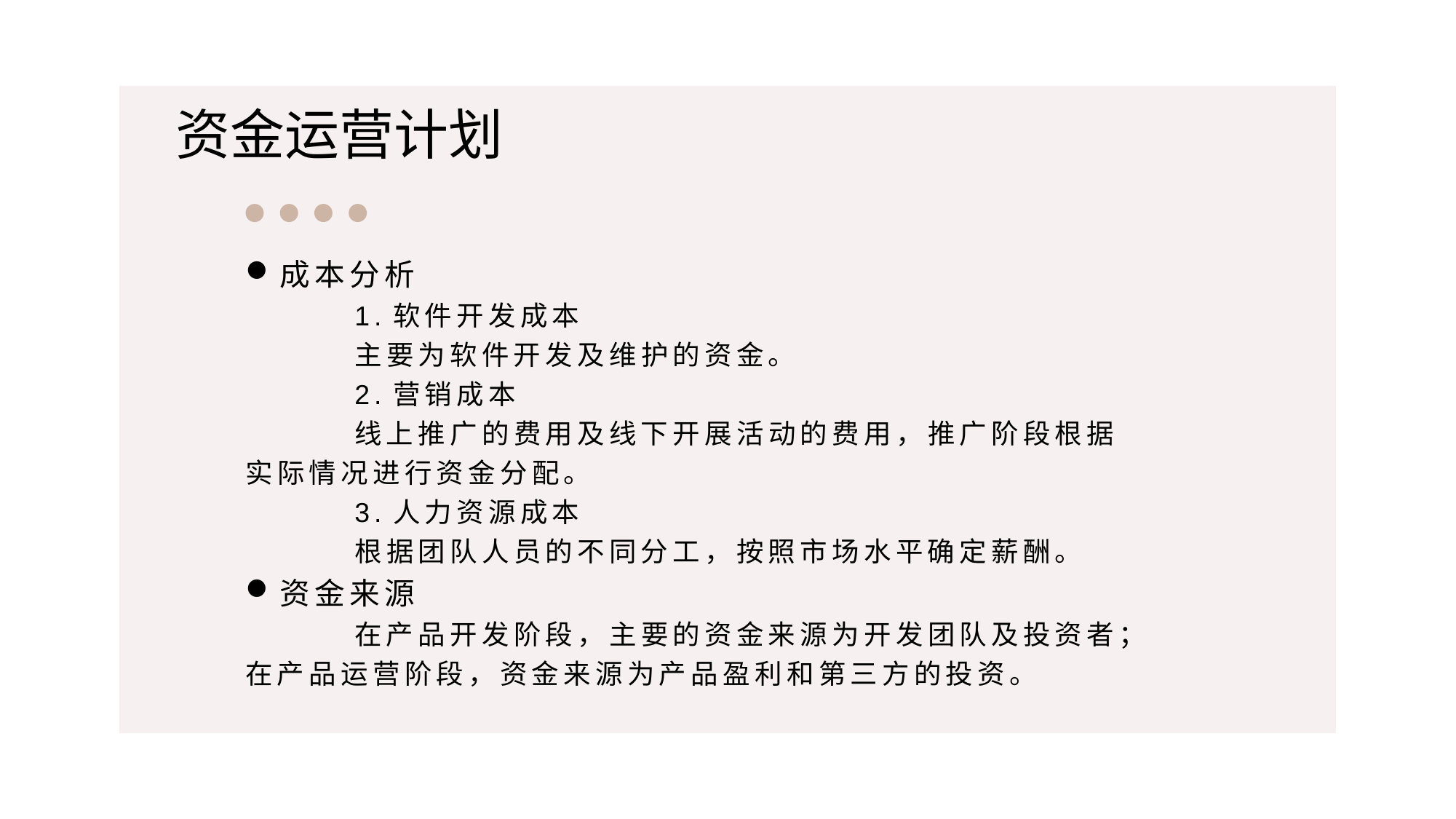

资金运营计划

成本分析
	1.软件开发成本
	主要为软件开发及维护的资金。
	2.营销成本
	线上推广的费用及线下开展活动的费用，推广阶段根据实际情况进行资金分配。
	3.人力资源成本
	根据团队人员的不同分工，按照市场水平确定薪酬。
资金来源
	在产品开发阶段，主要的资金来源为开发团队及投资者；在产品运营阶段，资金来源为产品盈利和第三方的投资。